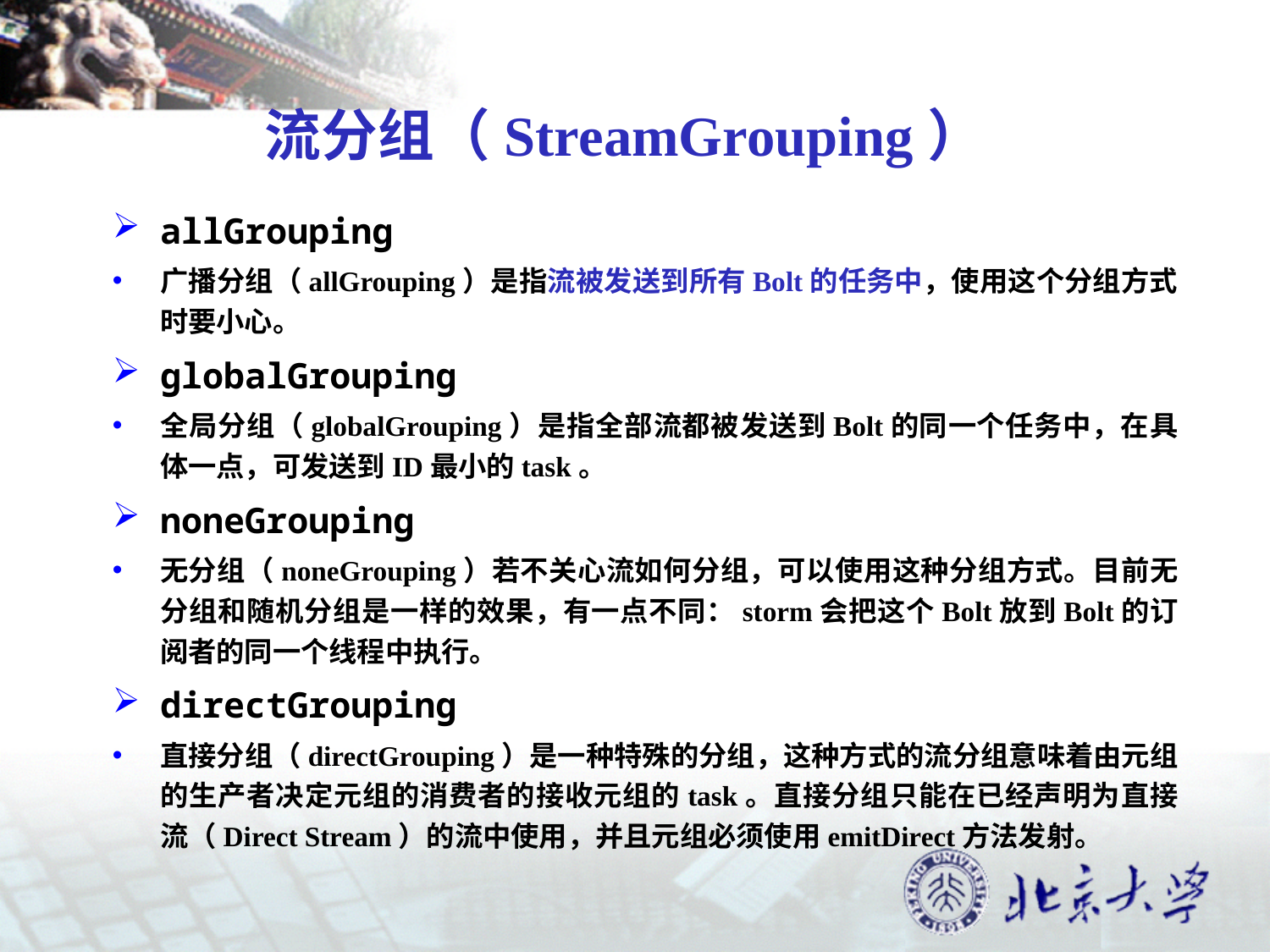

# 流分组（StreamGrouping）
allGrouping
广播分组（allGrouping）是指流被发送到所有Bolt的任务中，使用这个分组方式时要小心。
globalGrouping
全局分组（globalGrouping）是指全部流都被发送到Bolt的同一个任务中，在具体一点，可发送到ID最小的task。
noneGrouping
无分组（noneGrouping）若不关心流如何分组，可以使用这种分组方式。目前无分组和随机分组是一样的效果，有一点不同：storm会把这个Bolt放到Bolt的订阅者的同一个线程中执行。
directGrouping
直接分组（directGrouping）是一种特殊的分组，这种方式的流分组意味着由元组的生产者决定元组的消费者的接收元组的task。直接分组只能在已经声明为直接流（Direct Stream）的流中使用，并且元组必须使用emitDirect方法发射。